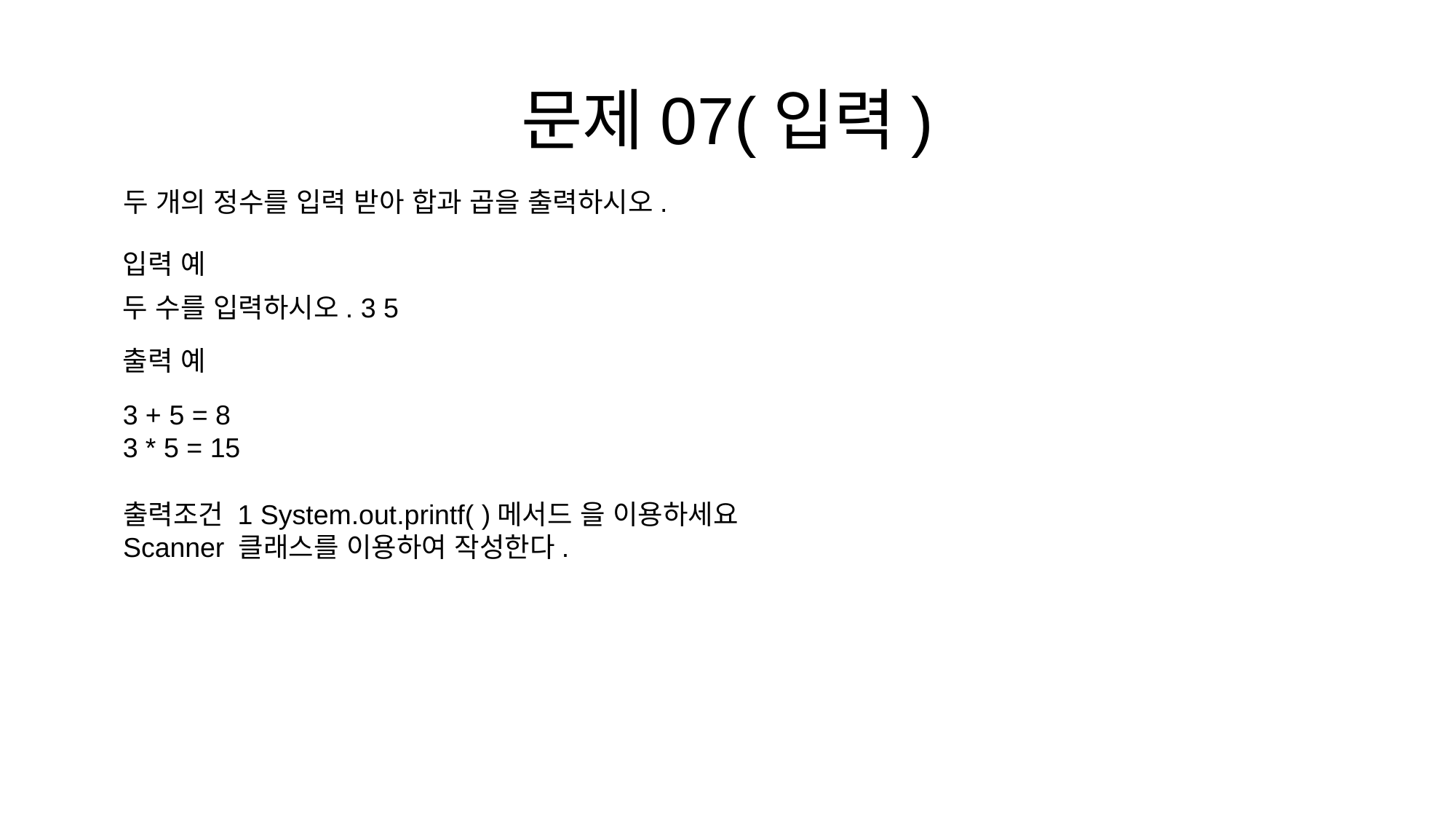

# 문제07(입력)
두 개의 정수를 입력 받아 합과 곱을 출력하시오.
입력 예
두 수를 입력하시오. 3 5
출력 예
3 + 5 = 8
3 * 5 = 15
출력조건 1 System.out.printf( )메서드 을 이용하세요
Scanner 클래스를 이용하여 작성한다.